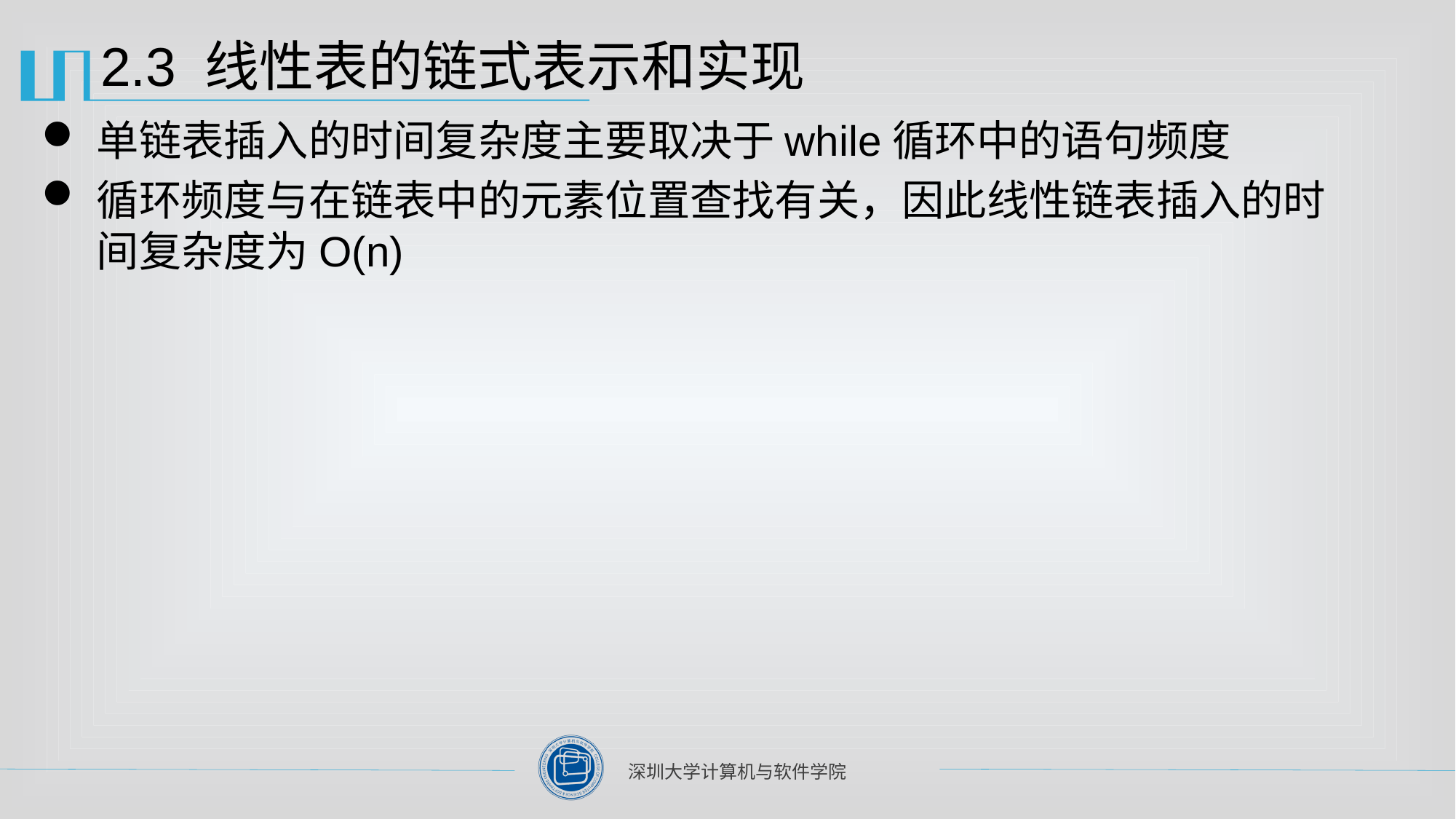

# 2.3 线性表的链式表示和实现
单链表插入的时间复杂度主要取决于while循环中的语句频度
循环频度与在链表中的元素位置查找有关，因此线性链表插入的时间复杂度为O(n)

42